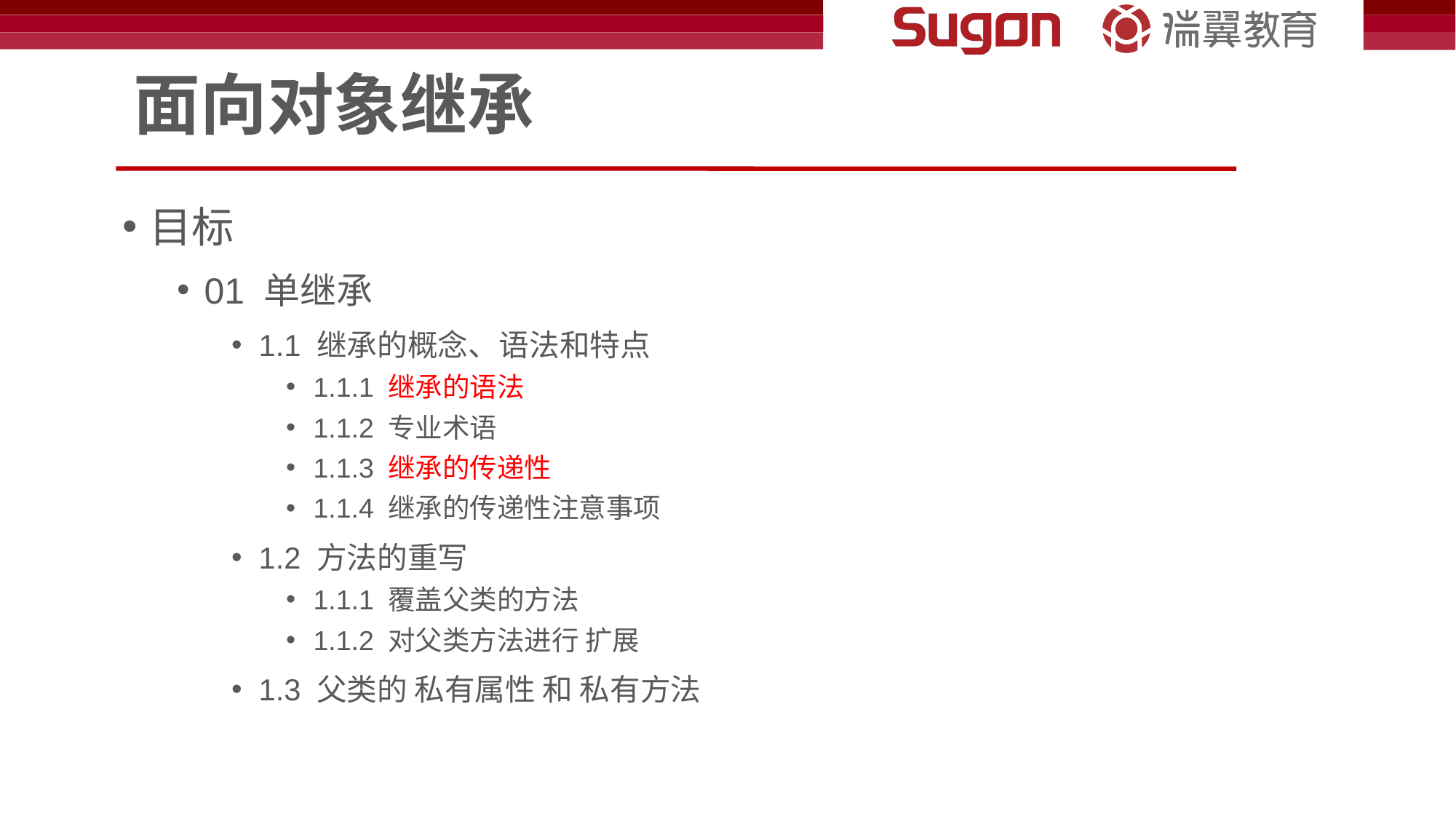

# 面向对象继承
目标
01 单继承
1.1 继承的概念、语法和特点
1.1.1 继承的语法
1.1.2 专业术语
1.1.3 继承的传递性
1.1.4 继承的传递性注意事项
1.2 方法的重写
1.1.1 覆盖父类的方法
1.1.2 对父类方法进行 扩展
1.3 父类的 私有属性 和 私有方法